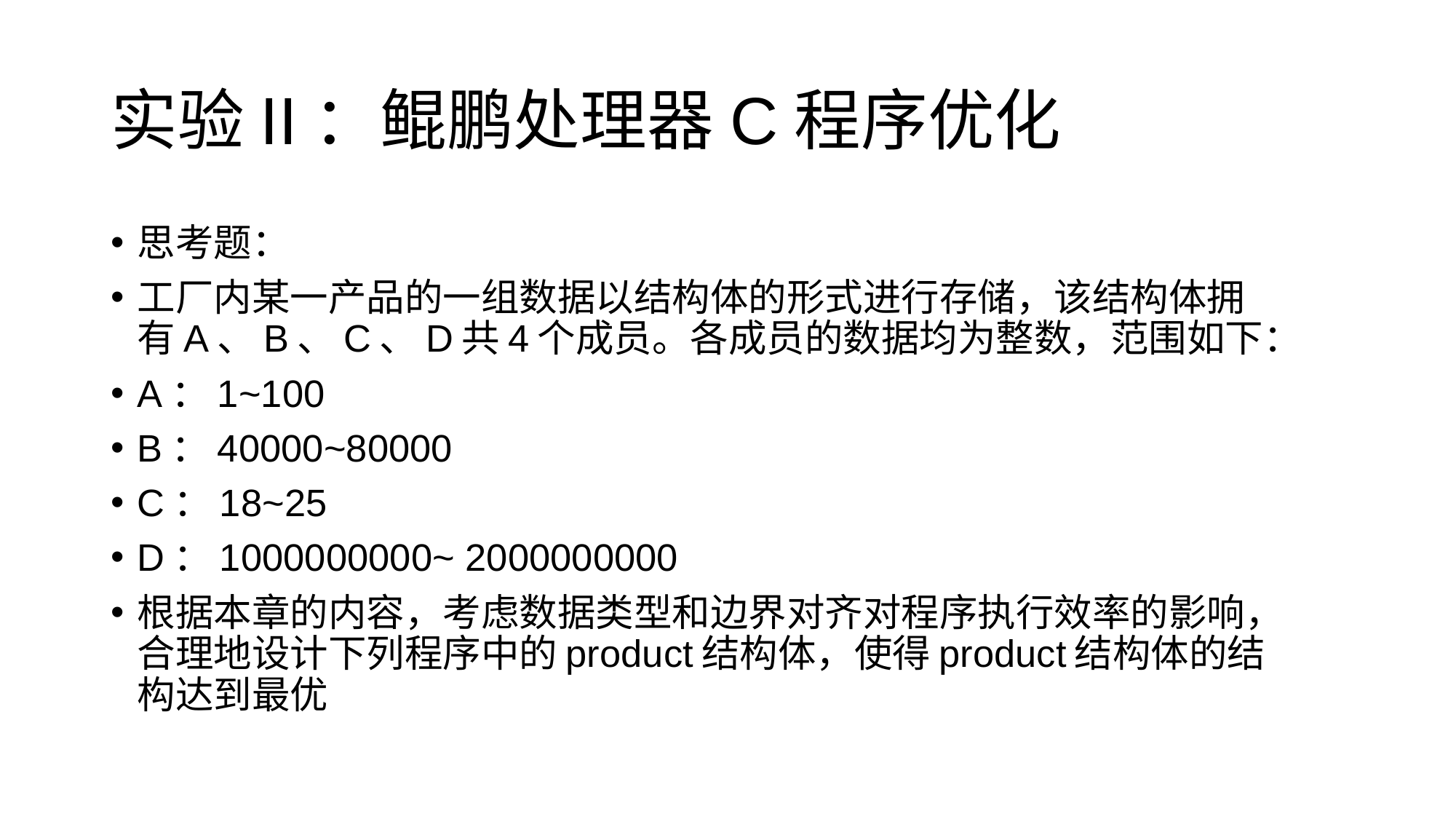

# 实验II：鲲鹏处理器C程序优化
思考题：
工厂内某一产品的一组数据以结构体的形式进行存储，该结构体拥有A、B、C、D共4个成员。各成员的数据均为整数，范围如下：
A：1~100
B：40000~80000
C：18~25
D：1000000000~ 2000000000
根据本章的内容，考虑数据类型和边界对齐对程序执行效率的影响，合理地设计下列程序中的product结构体，使得product结构体的结构达到最优